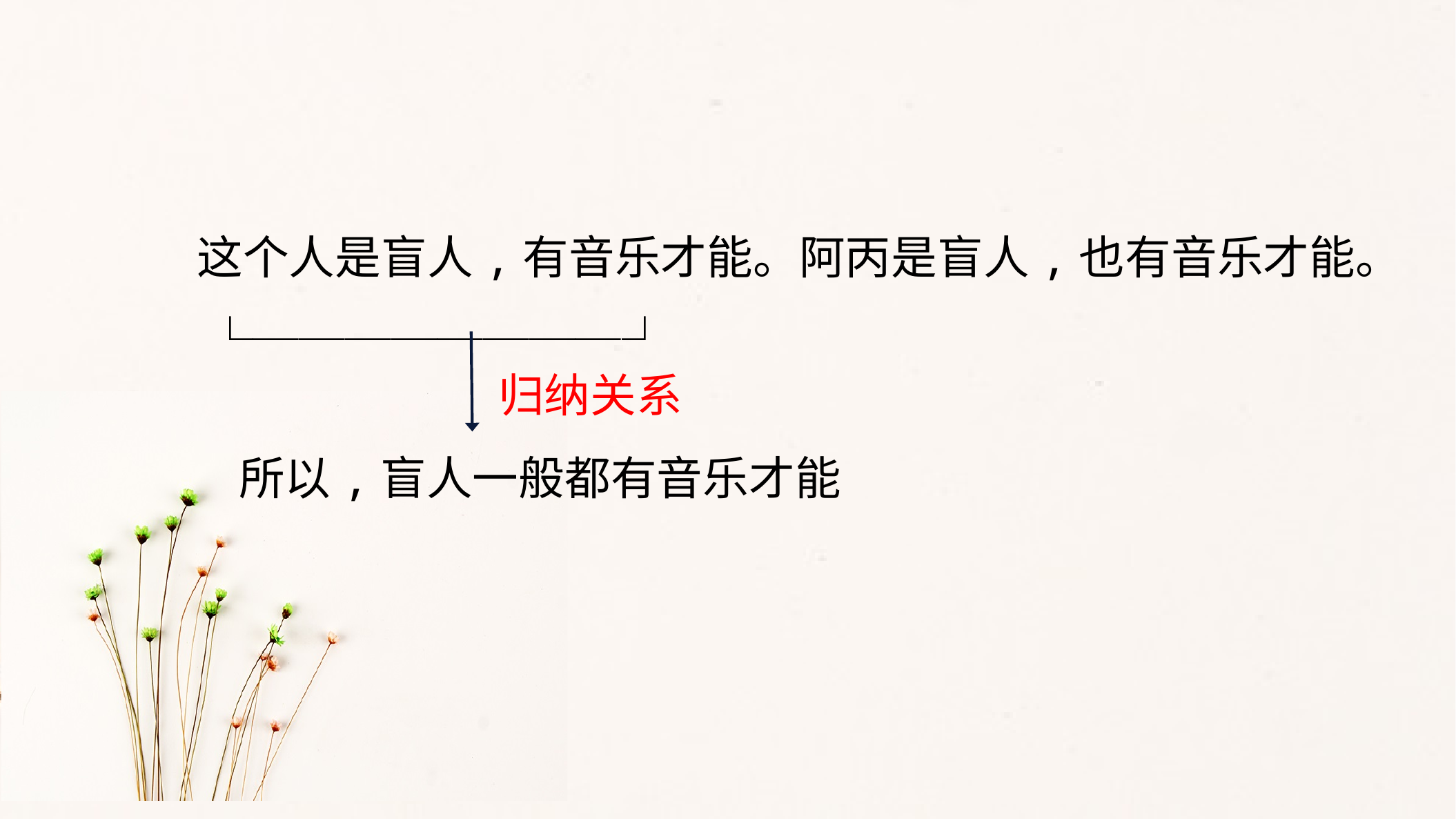

这个人是盲人,有音乐才能。阿丙是盲人,也有音乐才能。
    └────────┘
　　　　　　　 归纳关系
      所以,盲人一般都有音乐才能